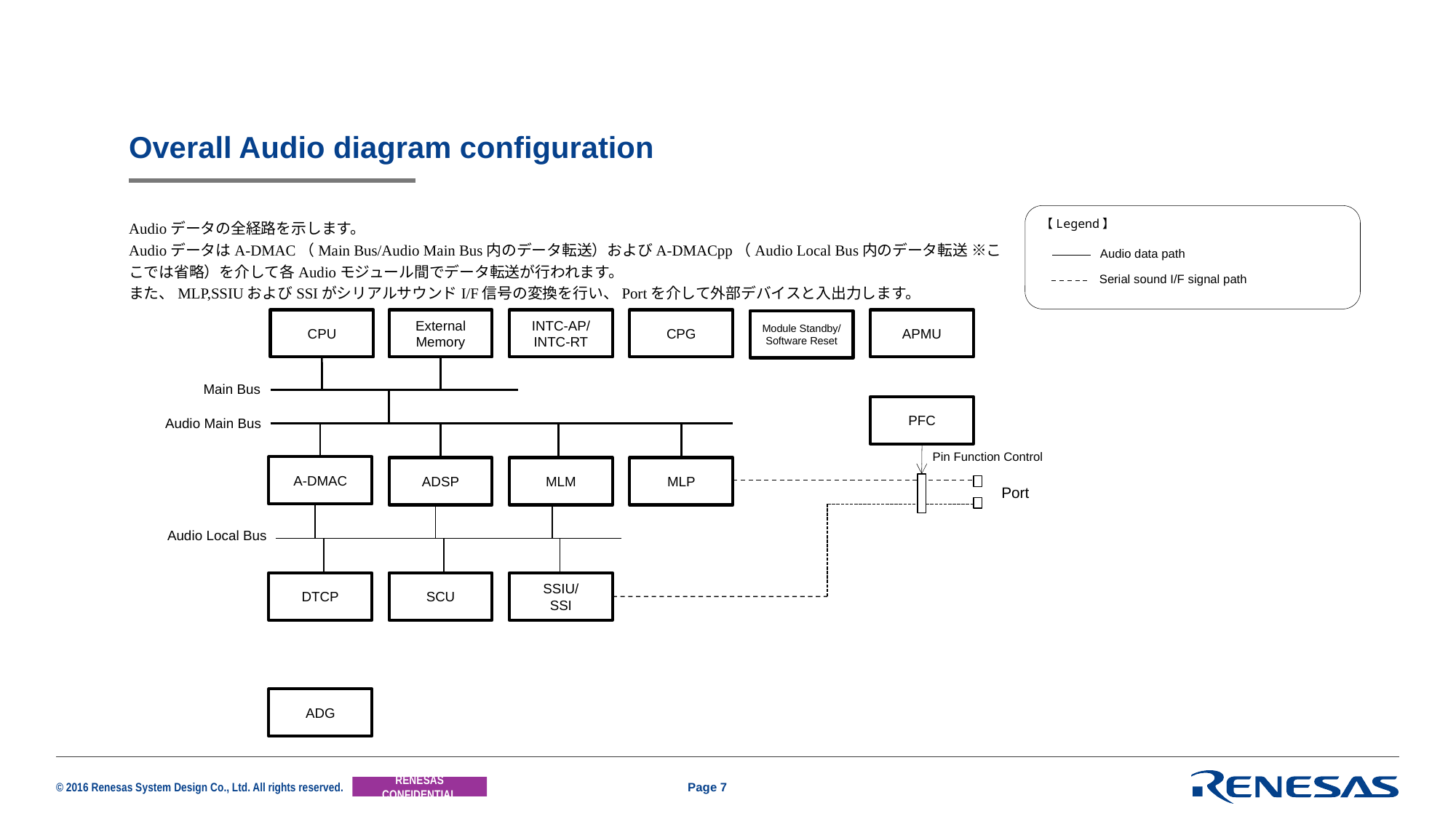

# Overall Audio diagram configuration
【Legend】
Audioデータの全経路を示します。
AudioデータはA-DMAC（Main Bus/Audio Main Bus内のデータ転送）およびA-DMACpp（Audio Local Bus内のデータ転送 ※ここでは省略）を介して各Audioモジュール間でデータ転送が行われます。
また、MLP,SSIUおよびSSIがシリアルサウンドI/F信号の変換を行い、Portを介して外部デバイスと入出力します。
Audio data path
Serial sound I/F signal path
CPU
External
Memory
INTC-AP/ INTC-RT
CPG
APMU
Module Standby/
Software Reset
Main Bus
PFC
Audio Main Bus
Pin Function Control
A-DMAC
ADSP
MLM
MLP

Port

Audio Local Bus
DTCP
SCU
SSIU/
SSI
ADG
Page 7